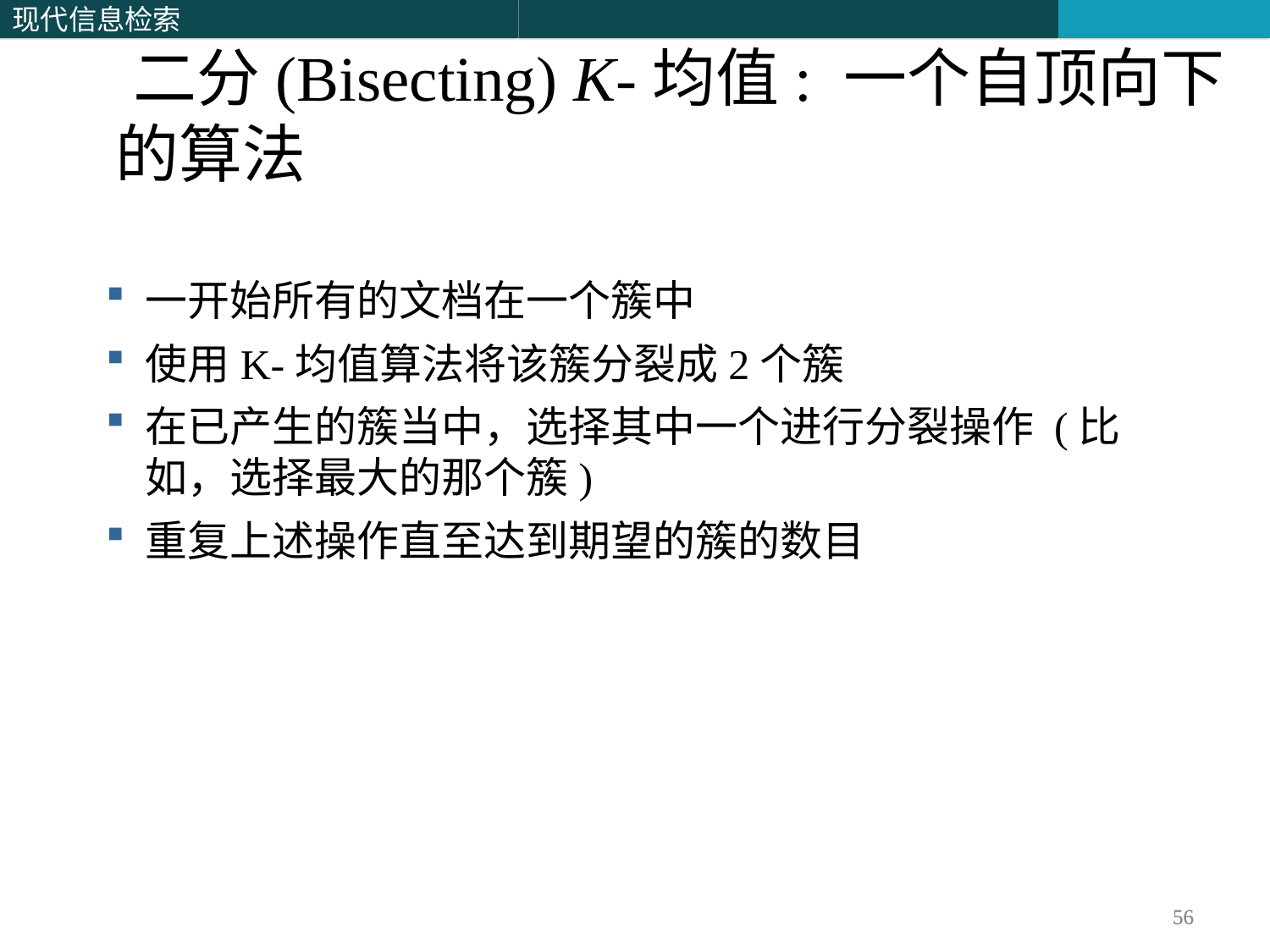

二分(Bisecting) K-均值: 一个自顶向下的算法
一开始所有的文档在一个簇中
使用K-均值算法将该簇分裂成2个簇
在已产生的簇当中，选择其中一个进行分裂操作 (比如，选择最大的那个簇)
重复上述操作直至达到期望的簇的数目
56
56